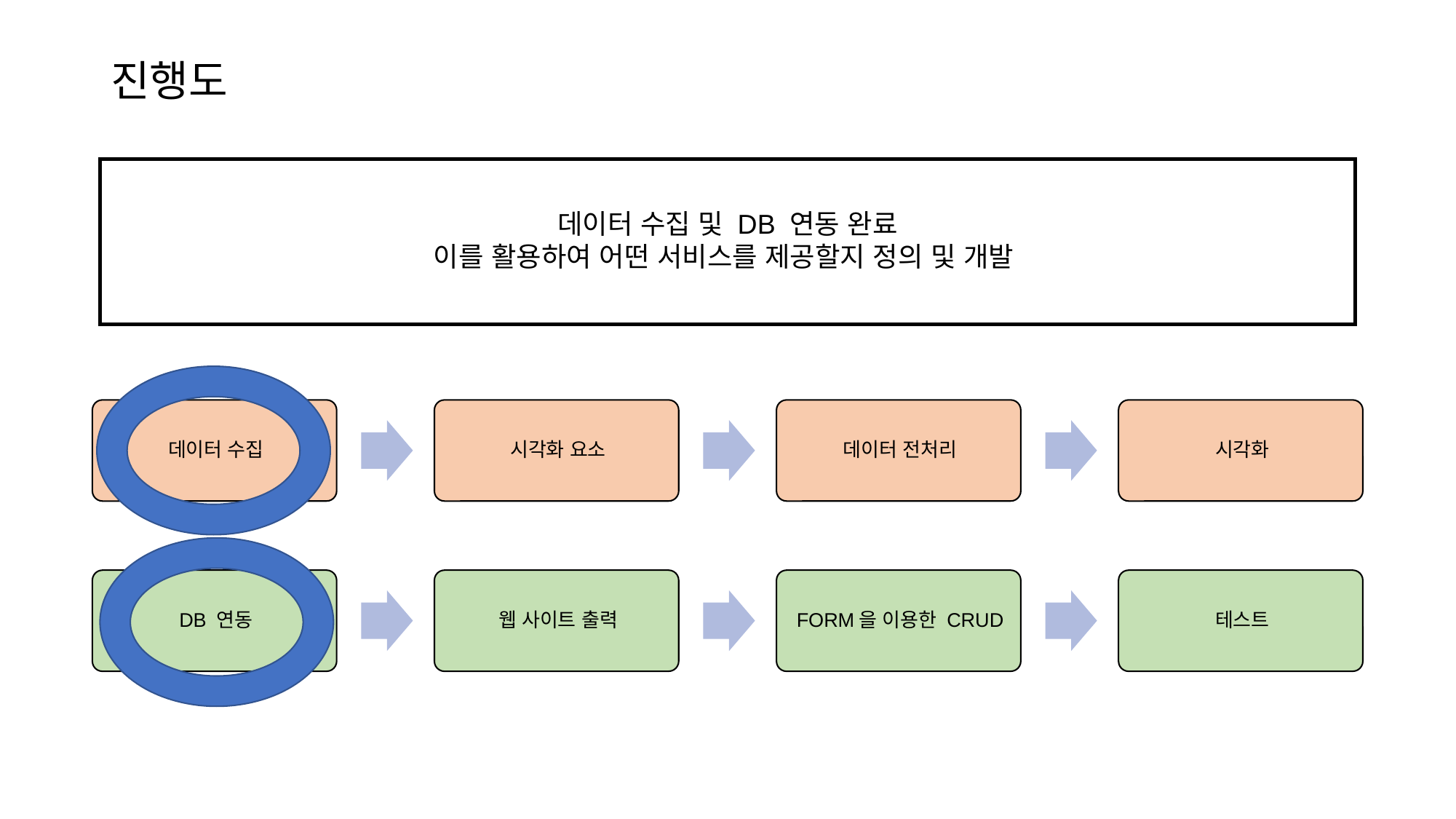

# 진행도
데이터 수집 및 DB 연동 완료
이를 활용하여 어떤 서비스를 제공할지 정의 및 개발

데이터 수집

시각화 요소

데이터 전처리

시각화

DB 연동

웹 사이트 출력

FORM을 이용한 CRUD

테스트